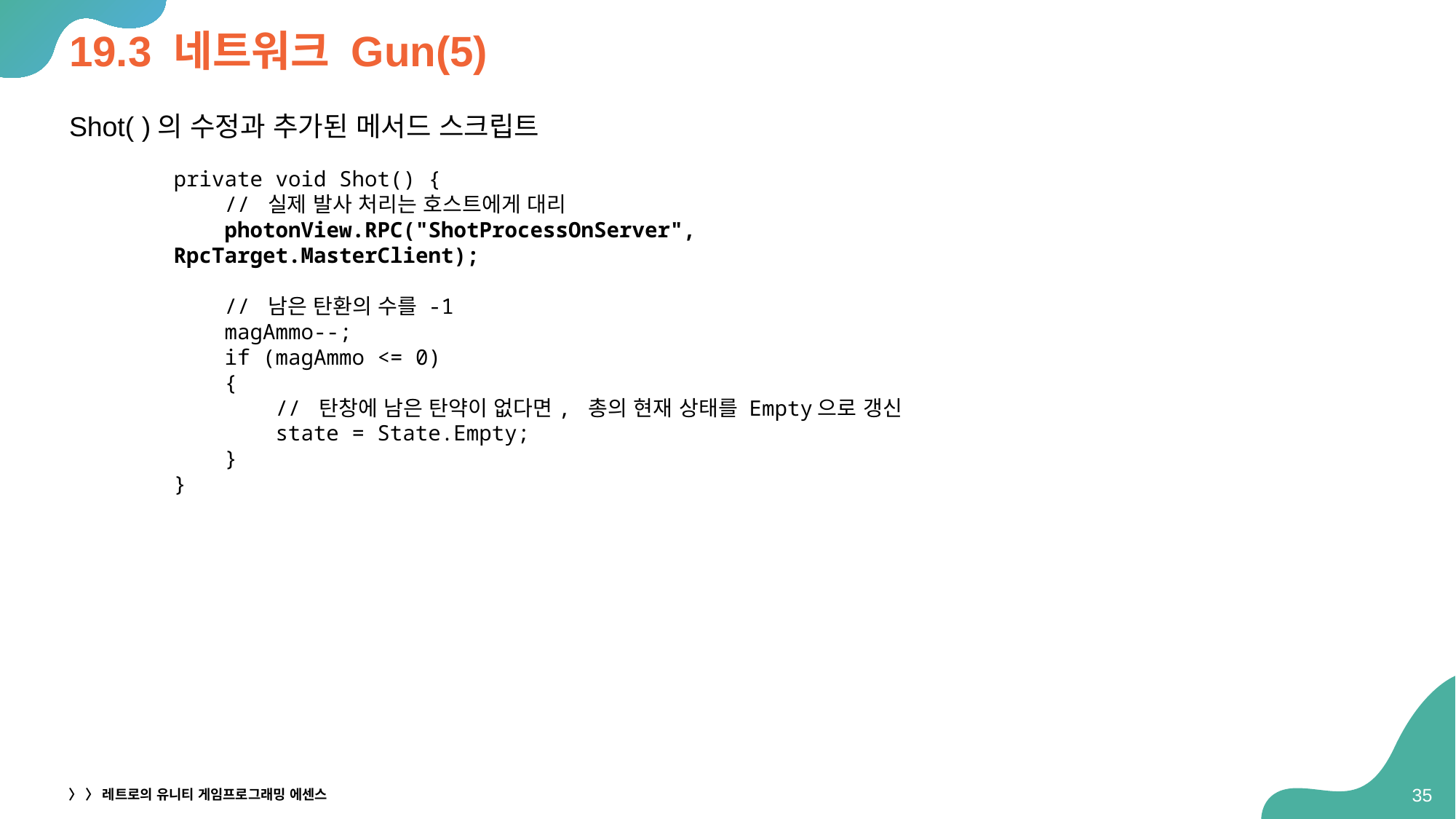

# 19.3 네트워크 Gun(5)
Shot( )의 수정과 추가된 메서드 스크립트
private void Shot() {
    // 실제 발사 처리는 호스트에게 대리
    photonView.RPC("ShotProcessOnServer", RpcTarget.MasterClient);

    // 남은 탄환의 수를 -1
    magAmmo--;
    if (magAmmo <= 0)
    {
        // 탄창에 남은 탄약이 없다면, 총의 현재 상태를 Empty으로 갱신
        state = State.Empty;
    }
}
35